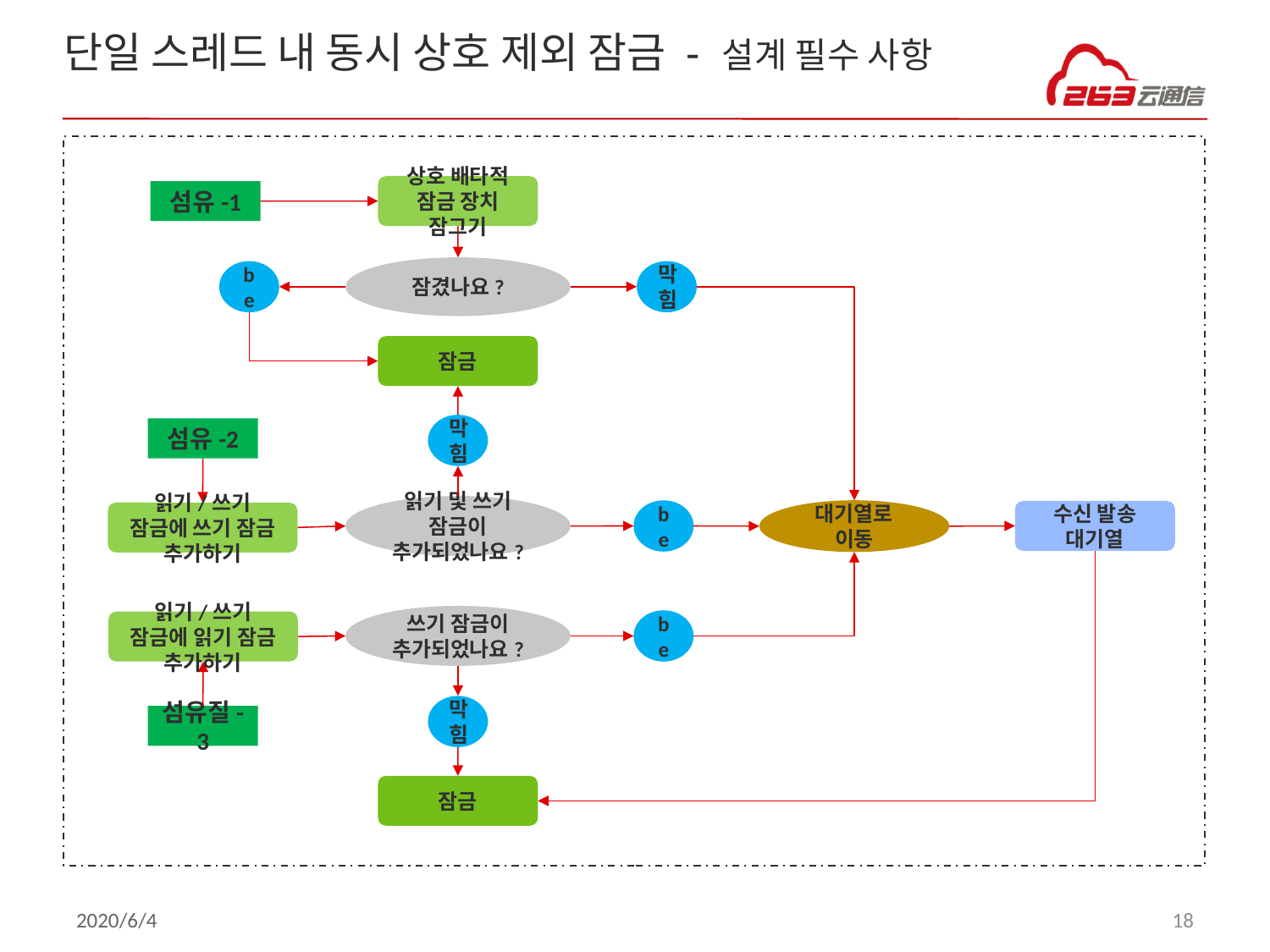

# 단일 스레드 내 동시 상호 제외 잠금 - 설계 필수 사항

상호 배타적 잠금 장치 잠그기
섬유-1
잠겼나요?
be
막힘
잠금
막힘
섬유-2
읽기 및 쓰기 잠금이 추가되었나요?
대기열로 이동
be
수신 발송 대기열
읽기/쓰기 잠금에 쓰기 잠금 추가하기
쓰기 잠금이 추가되었나요?
be
읽기/쓰기 잠금에 읽기 잠금 추가하기
막힘
섬유질-3
잠금